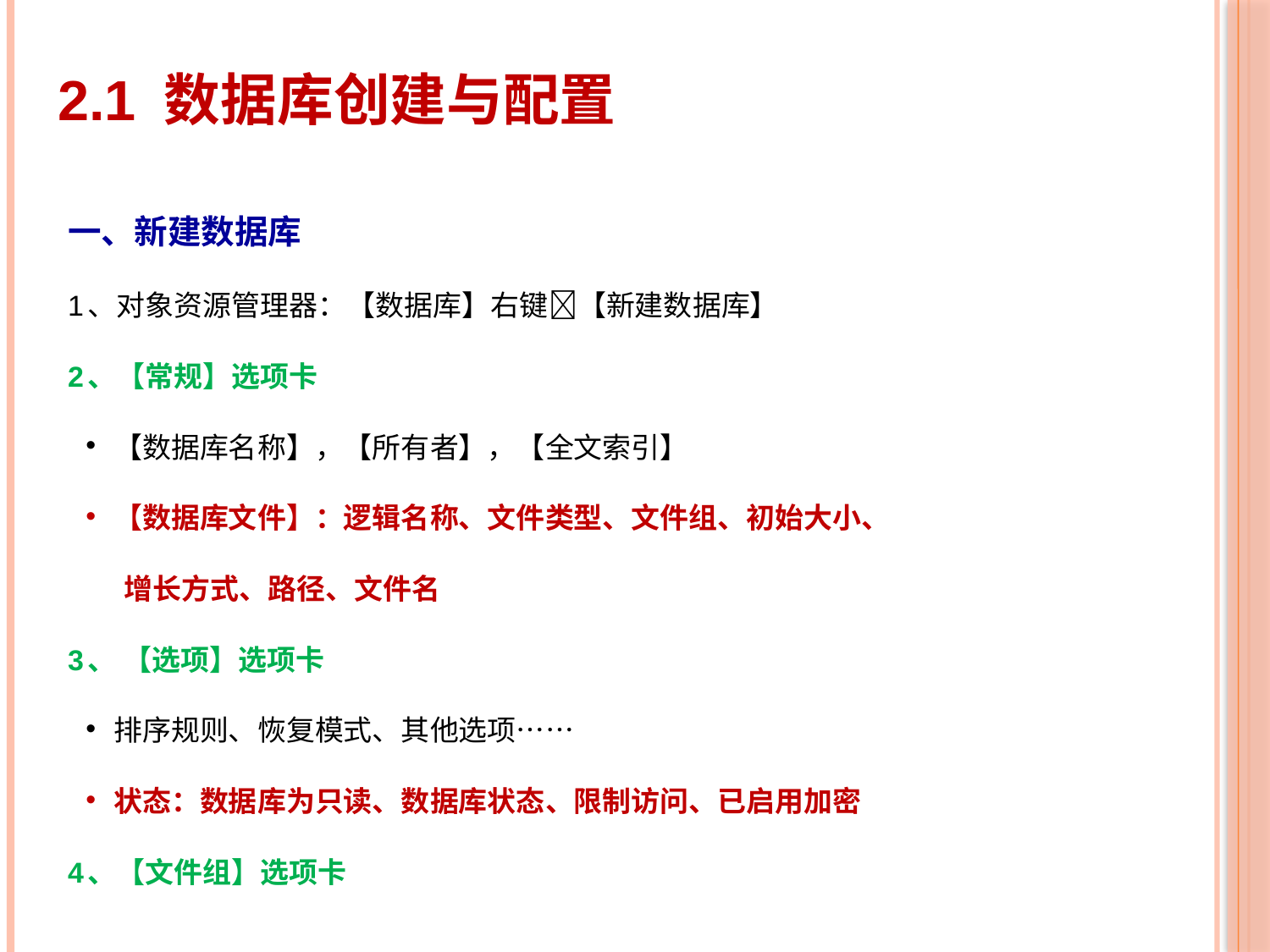

2.1 数据库创建与配置
一、新建数据库
1、对象资源管理器：【数据库】右键→【新建数据库】
2、【常规】选项卡
【数据库名称】，【所有者】，【全文索引】
【数据库文件】：逻辑名称、文件类型、文件组、初始大小、
     增长方式、路径、文件名
3、 【选项】选项卡
排序规则、恢复模式、其他选项……
状态：数据库为只读、数据库状态、限制访问、已启用加密
4、【文件组】选项卡